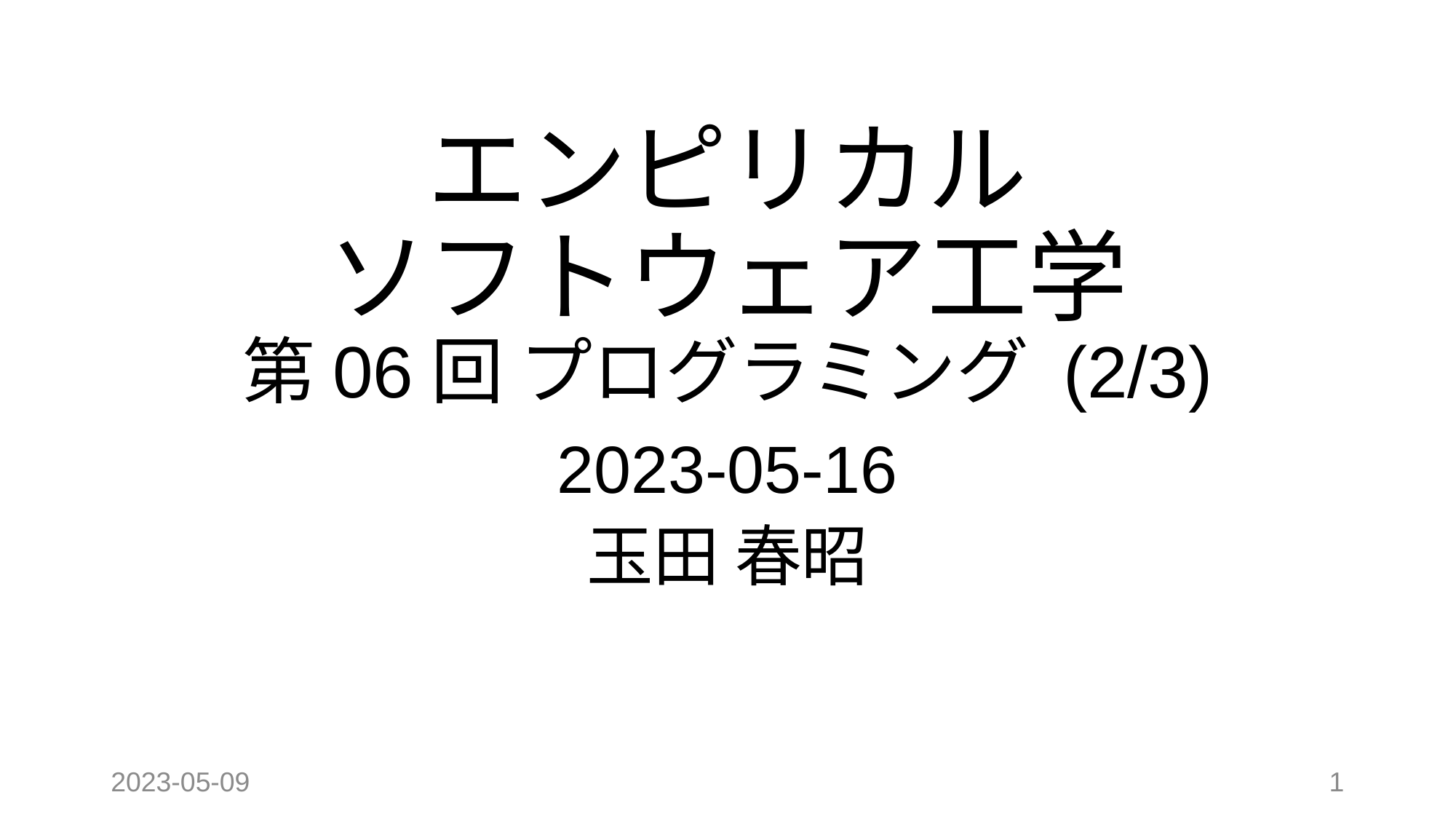

# エンピリカル ソフトウェア工学 第06回 プログラミング (2/3)
2023-05-16
玉田 春昭
2023-05-09
1